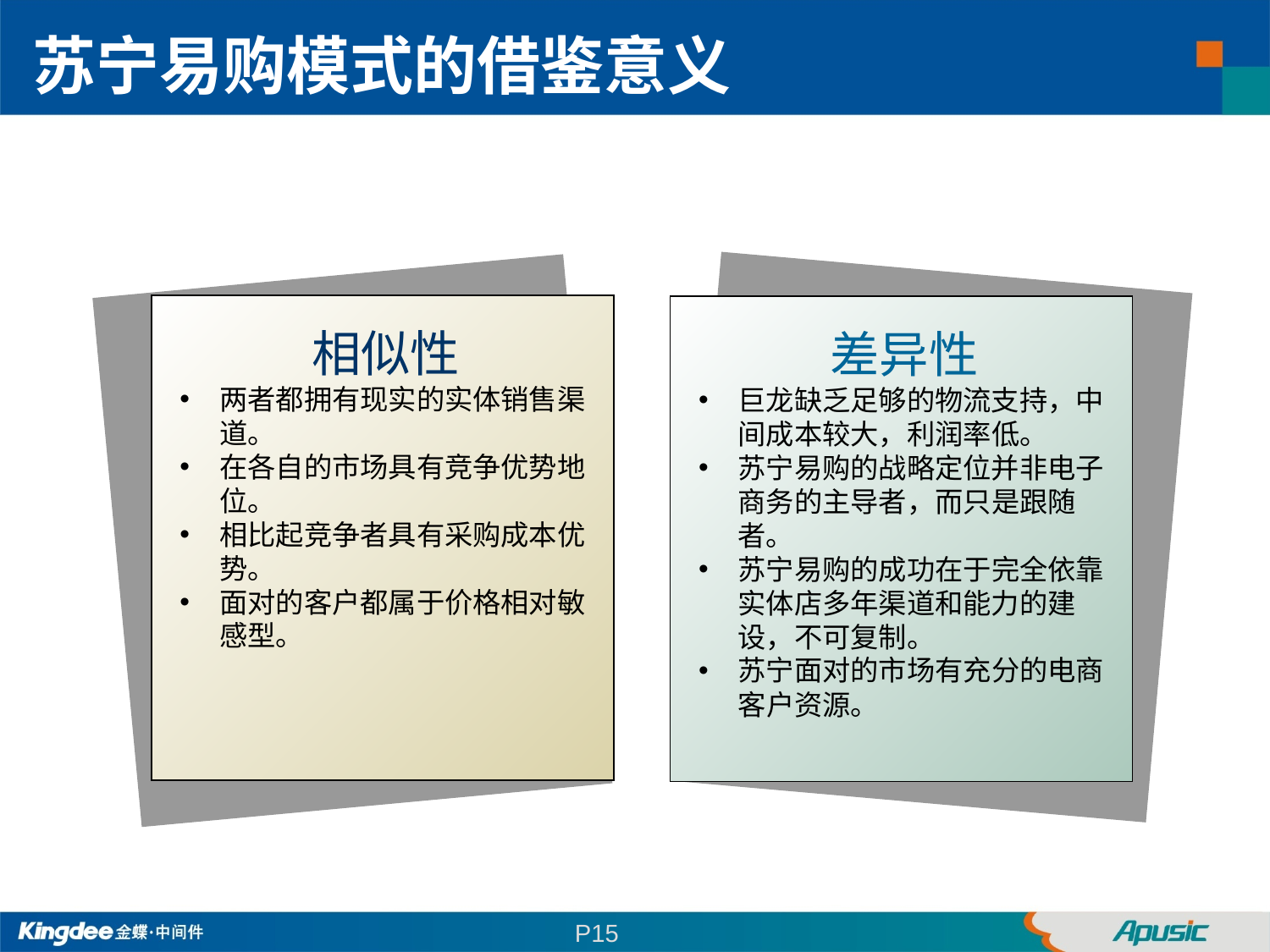

苏宁易购模式的借鉴意义

差异性
巨龙缺乏足够的物流支持，中间成本较大，利润率低。
苏宁易购的战略定位并非电子商务的主导者，而只是跟随者。
苏宁易购的成功在于完全依靠实体店多年渠道和能力的建设，不可复制。
苏宁面对的市场有充分的电商客户资源。

相似性
两者都拥有现实的实体销售渠道。
在各自的市场具有竞争优势地位。
相比起竞争者具有采购成本优势。
面对的客户都属于价格相对敏感型。